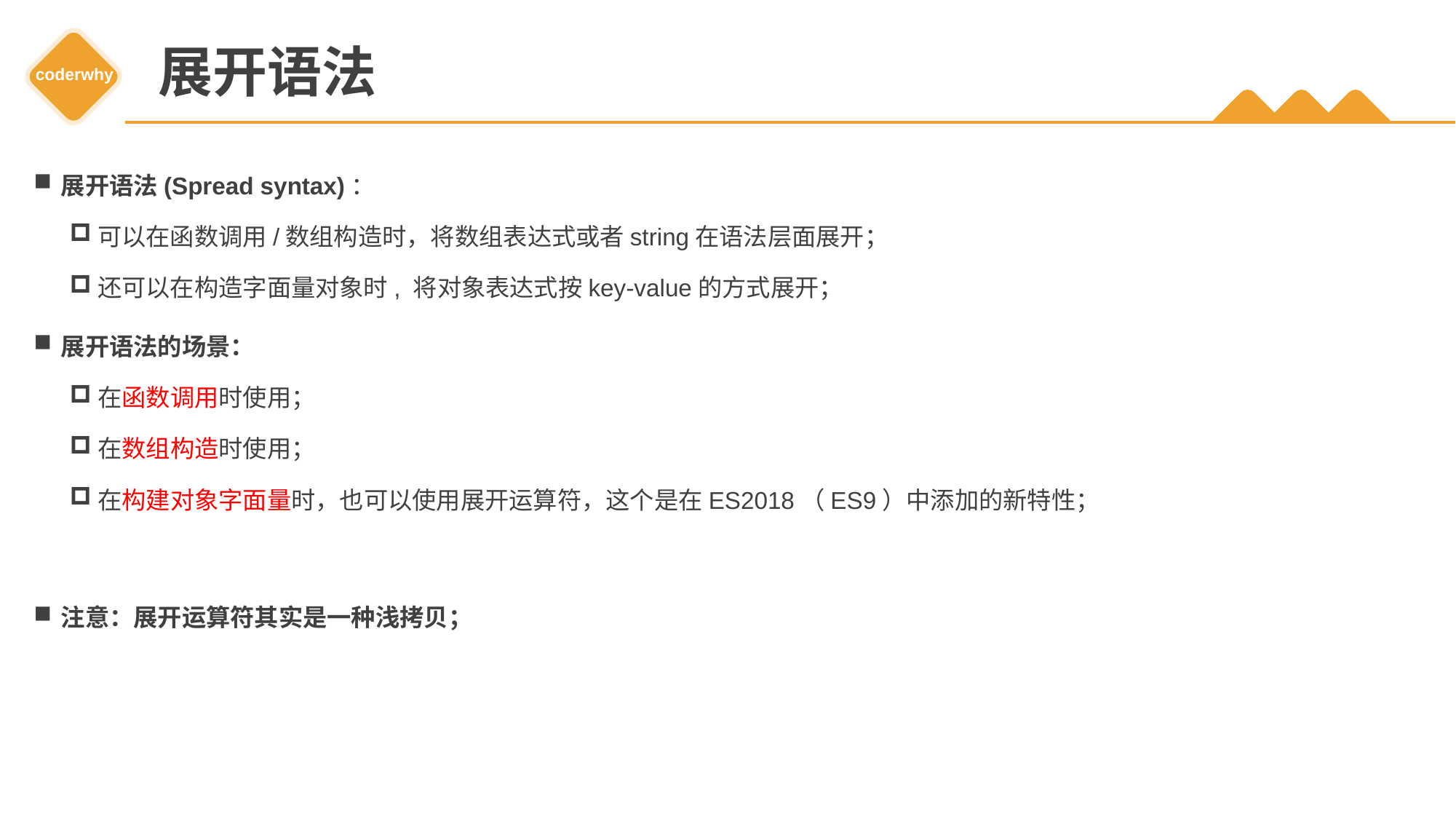

# 展开语法
展开语法(Spread syntax)：
可以在函数调用/数组构造时，将数组表达式或者string在语法层面展开；
还可以在构造字面量对象时, 将对象表达式按key-value的方式展开；
展开语法的场景：
在函数调用时使用；
在数组构造时使用；
在构建对象字面量时，也可以使用展开运算符，这个是在ES2018（ES9）中添加的新特性；

注意：展开运算符其实是一种浅拷贝；